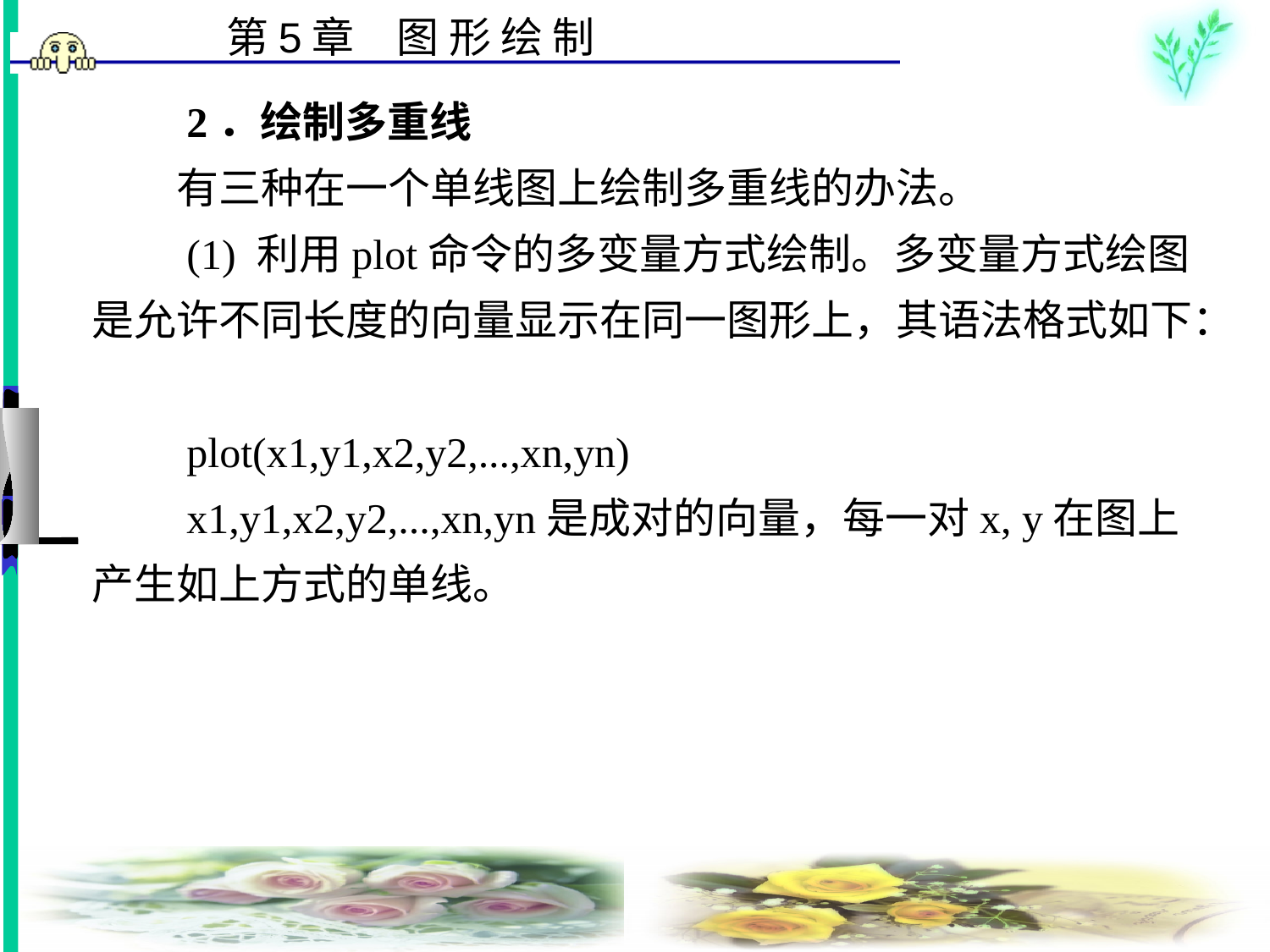

# 2．绘制多重线 　　有三种在一个单线图上绘制多重线的办法。 　　(1) 利用plot命令的多变量方式绘制。多变量方式绘图是允许不同长度的向量显示在同一图形上，其语法格式如下： 　　plot(x1,y1,x2,y2,...,xn,yn) 　　x1,y1,x2,y2,...,xn,yn是成对的向量，每一对x, y在图上产生如上方式的单线。